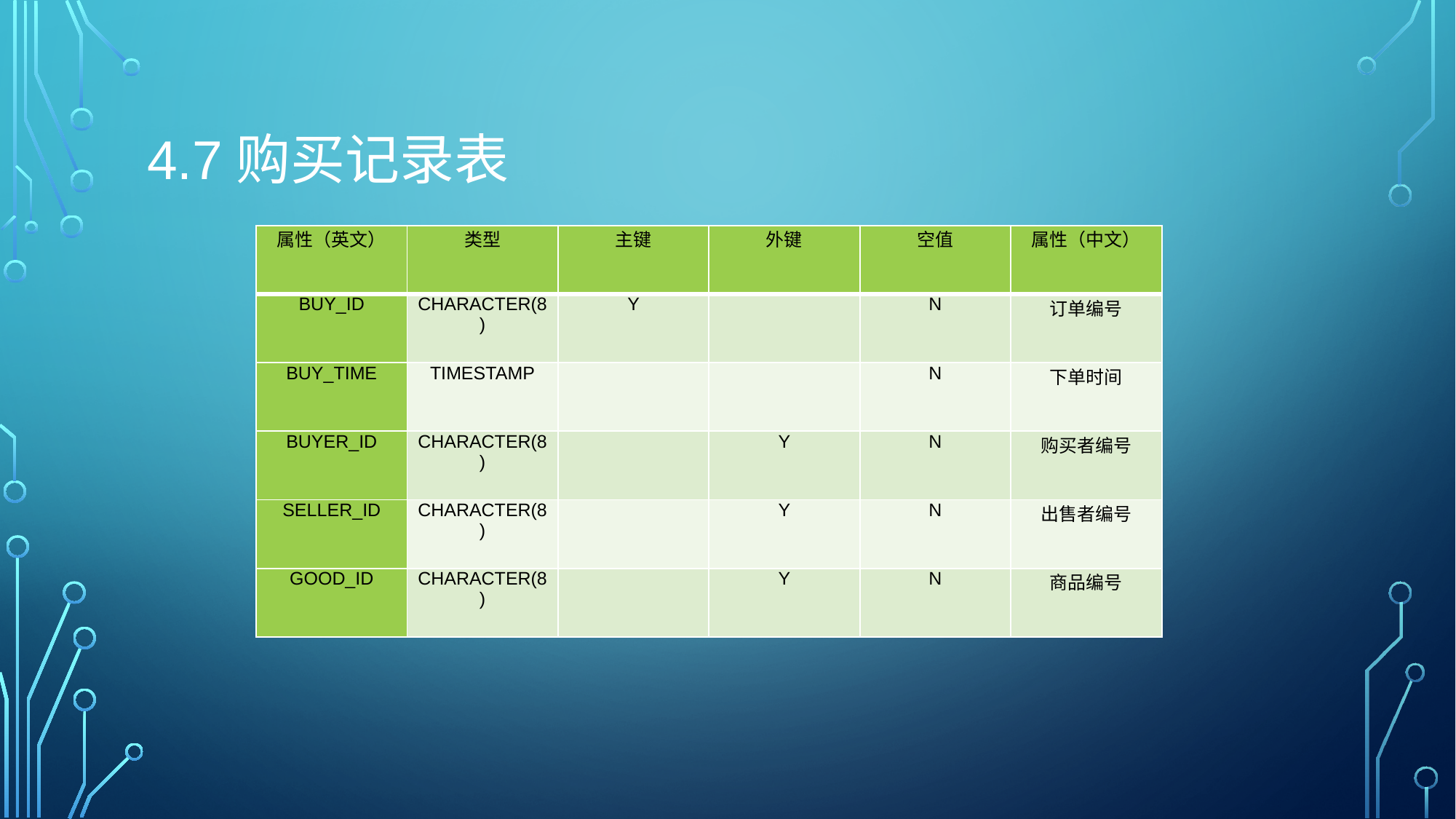

# 4.7购买记录表
| 属性（英文） | 类型 | 主键 | 外键 | 空值 | 属性（中文） |
| --- | --- | --- | --- | --- | --- |
| buy\_id | CHARACTER(8) | Y |  | N | 订单编号 |
| buy\_time | TIMESTAMP |  |  | N | 下单时间 |
| buyer\_id | CHARACTER(8) |  | Y | N | 购买者编号 |
| seller\_id | CHARACTER(8) |  | Y | N | 出售者编号 |
| good\_id | CHARACTER(8) |  | Y | N | 商品编号 |